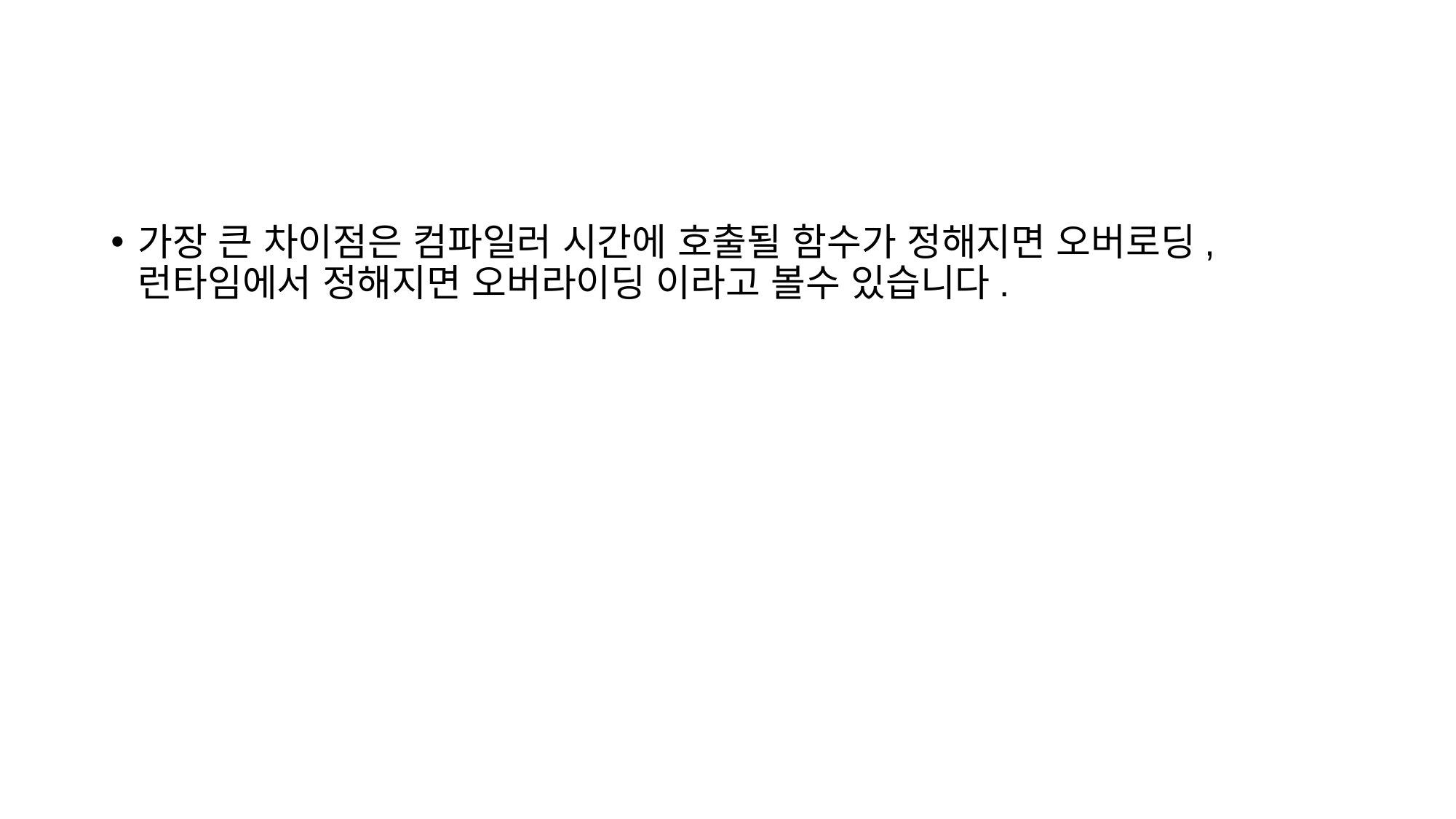

가장 큰 차이점은 컴파일러 시간에 호출될 함수가 정해지면 오버로딩, 런타임에서 정해지면 오버라이딩 이라고 볼수 있습니다.